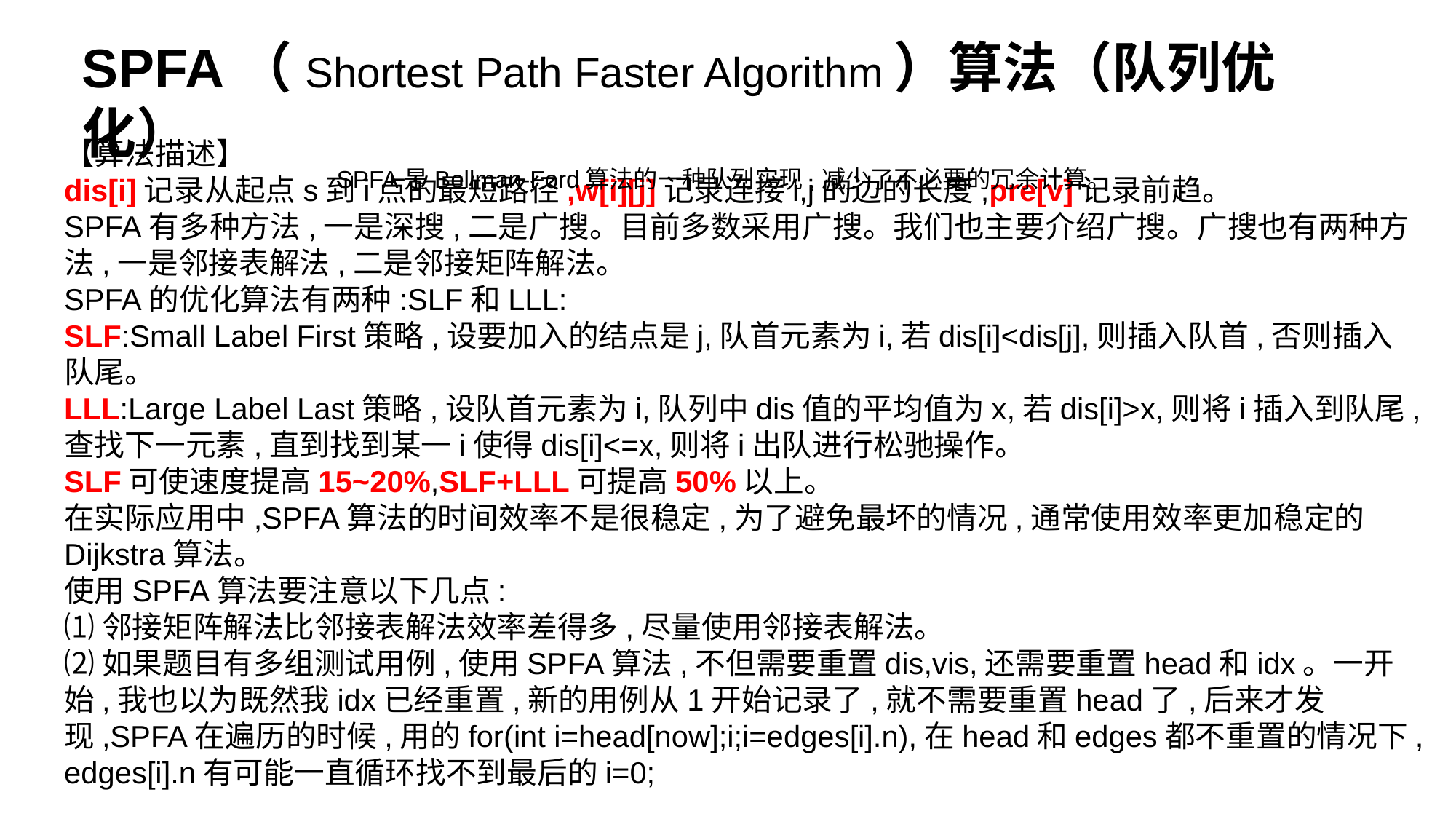

SPFA（Shortest Path Faster Algorithm）算法（队列优化）
SPFA是Bellman-Ford算法的一种队列实现,减少了不必要的冗余计算。
【算法描述】
dis[i]记录从起点s到i点的最短路径,w[i][j]记录连接i,j的边的长度,pre[v]记录前趋。
SPFA有多种方法,一是深搜,二是广搜。目前多数采用广搜。我们也主要介绍广搜。广搜也有两种方法,一是邻接表解法,二是邻接矩阵解法。
SPFA的优化算法有两种:SLF和LLL:
SLF:Small Label First策略,设要加入的结点是j,队首元素为i,若dis[i]<dis[j],则插入队首,否则插入队尾。
LLL:Large Label Last策略,设队首元素为i,队列中dis值的平均值为x,若dis[i]>x,则将i插入到队尾,查找下一元素,直到找到某一i使得dis[i]<=x,则将i出队进行松驰操作。
SLF可使速度提高15~20%,SLF+LLL可提高50%以上。
在实际应用中,SPFA算法的时间效率不是很稳定,为了避免最坏的情况,通常使用效率更加稳定的Dijkstra算法。
使用SPFA算法要注意以下几点:
⑴邻接矩阵解法比邻接表解法效率差得多,尽量使用邻接表解法。
⑵如果题目有多组测试用例,使用SPFA算法,不但需要重置dis,vis,还需要重置head和idx。一开始,我也以为既然我idx已经重置,新的用例从1开始记录了,就不需要重置head了,后来才发现,SPFA在遍历的时候,用的for(int i=head[now];i;i=edges[i].n),在head和edges都不重置的情况下,edges[i].n有可能一直循环找不到最后的i=0;